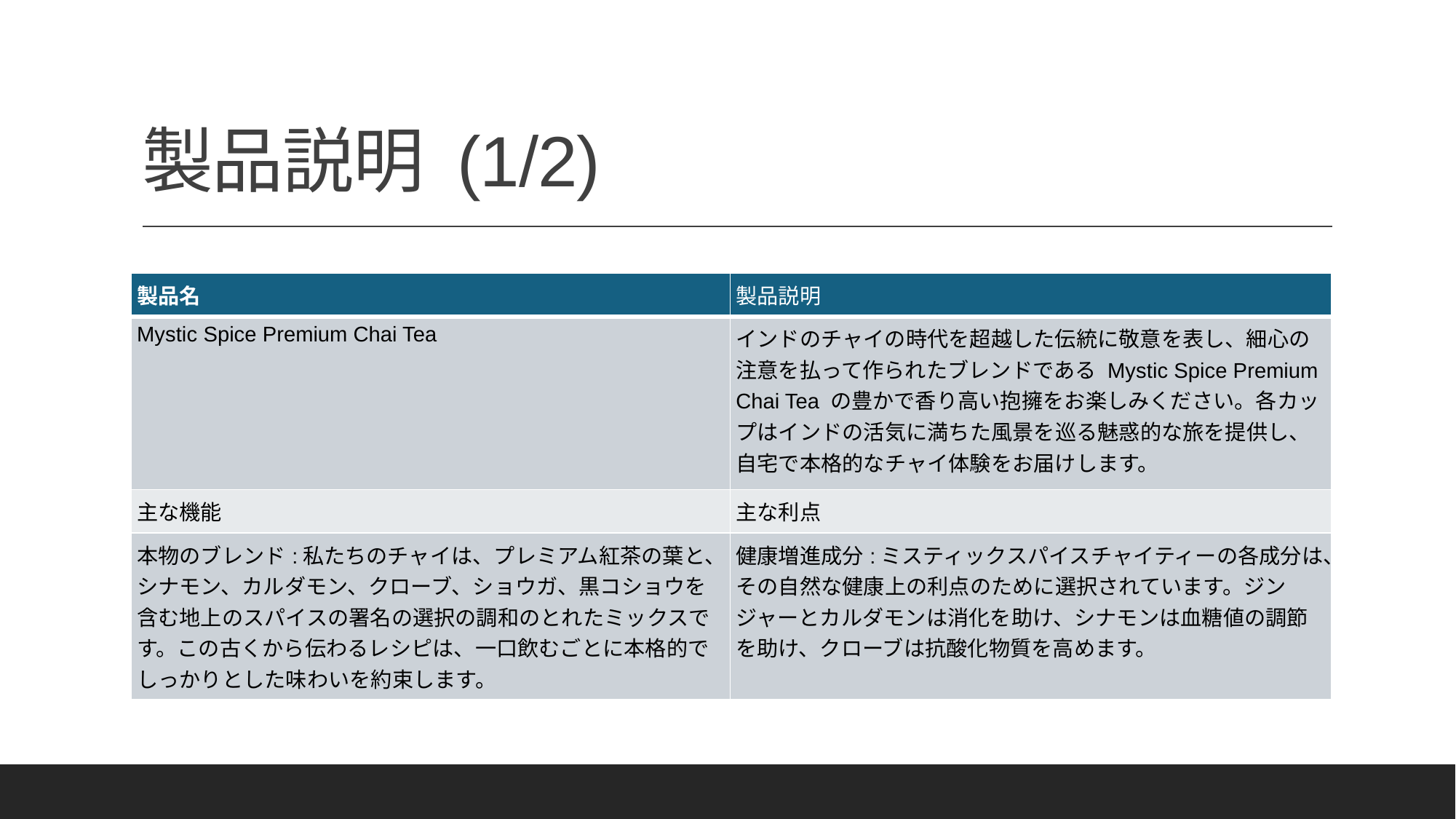

# 製品説明 (1/2)
| 製品名 | 製品説明 |
| --- | --- |
| Mystic Spice Premium Chai Tea | インドのチャイの時代を超越した伝統に敬意を表し、細心の注意を払って作られたブレンドである Mystic Spice Premium Chai Tea の豊かで香り高い抱擁をお楽しみください。各カップはインドの活気に満ちた風景を巡る魅惑的な旅を提供し、自宅で本格的なチャイ体験をお届けします。 |
| 主な機能 | 主な利点 |
| 本物のブレンド:私たちのチャイは、プレミアム紅茶の葉と、シナモン、カルダモン、クローブ、ショウガ、黒コショウを含む地上のスパイスの署名の選択の調和のとれたミックスです。この古くから伝わるレシピは、一口飲むごとに本格的でしっかりとした味わいを約束します。 | 健康増進成分:ミスティックスパイスチャイティーの各成分は、その自然な健康上の利点のために選択されています。ジンジャーとカルダモンは消化を助け、シナモンは血糖値の調節を助け、クローブは抗酸化物質を高めます。 |